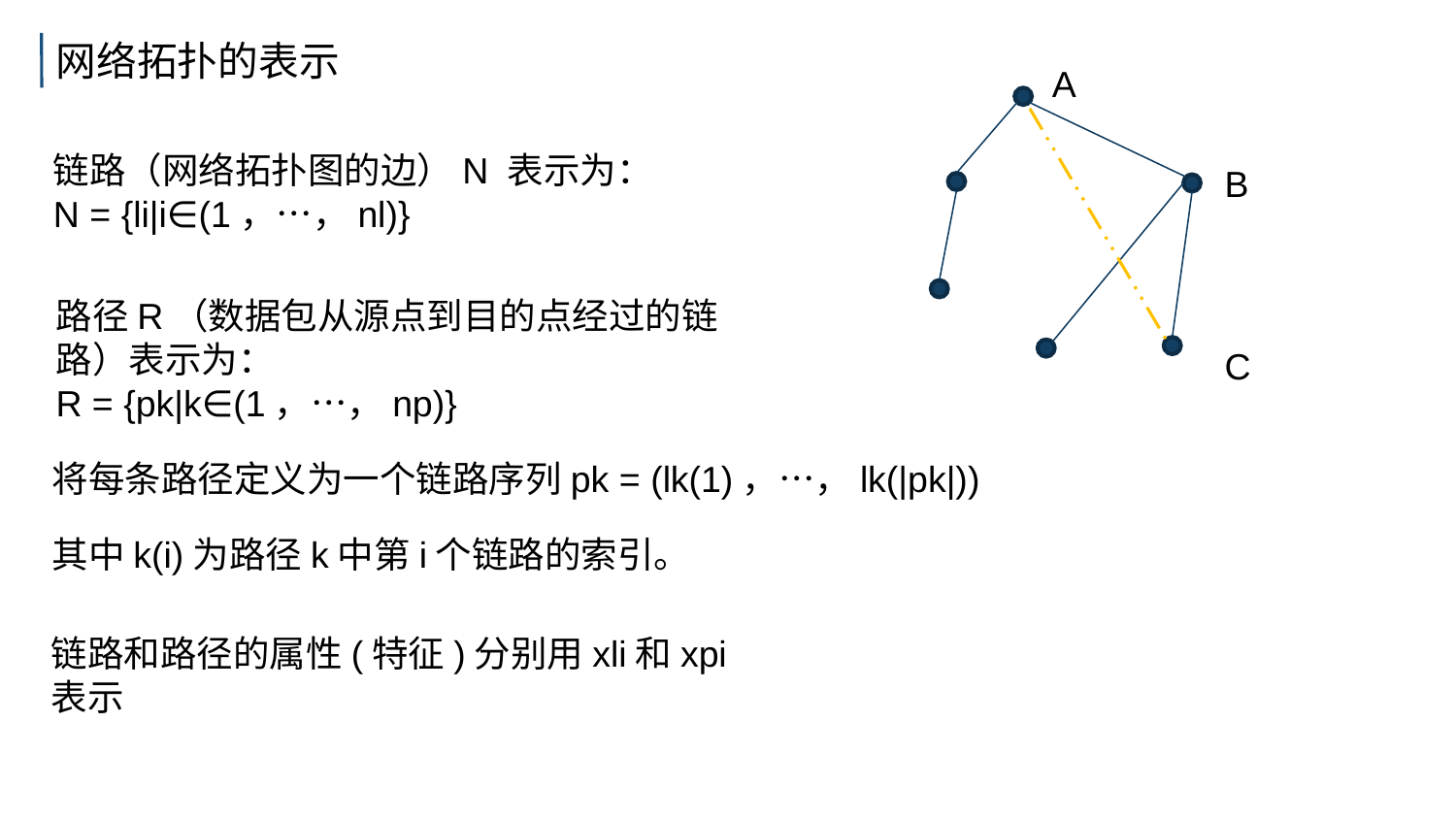

网络拓扑的表示
A

链路（网络拓扑图的边）N 表示为：
N = {li|i∈(1，…，nl)}
B

路径R（数据包从源点到目的点经过的链路）表示为：
R = {pk|k∈(1，…，np)}
C

将每条路径定义为一个链路序列pk = (lk(1)，…，lk(|pk|))
其中k(i)为路径k中第i个链路的索引。
链路和路径的属性(特征)分别用xli和xpi表示